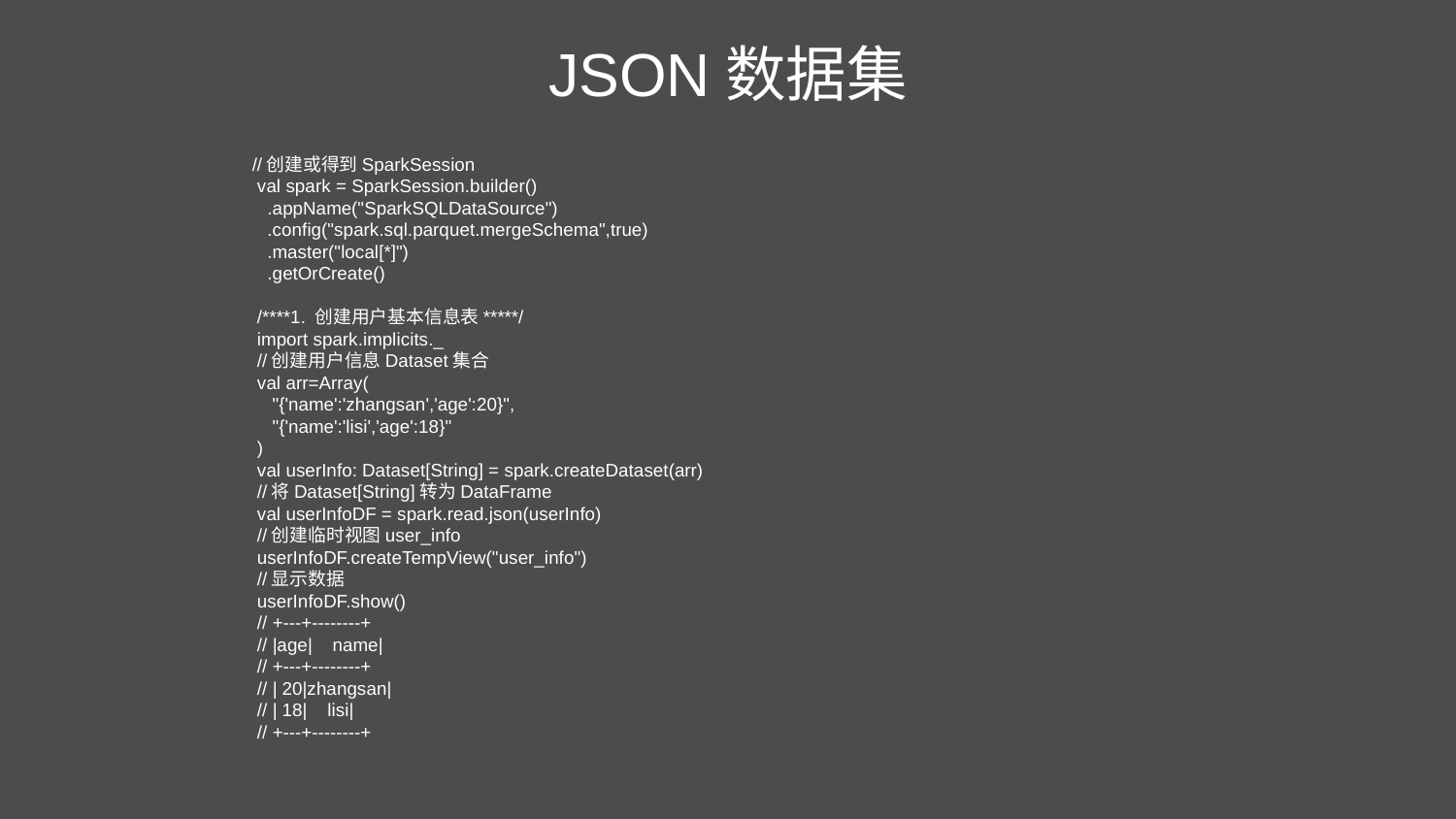

JSON数据集

     //创建或得到SparkSession
      val spark = SparkSession.builder()
        .appName("SparkSQLDataSource")
        .config("spark.sql.parquet.mergeSchema",true)
        .master("local[*]")
        .getOrCreate()

      /****1. 创建用户基本信息表*****/
      import spark.implicits._
      //创建用户信息Dataset集合
      val arr=Array(
         "{'name':'zhangsan','age':20}",
         "{'name':'lisi','age':18}"
      )
      val userInfo: Dataset[String] = spark.createDataset(arr)
      //将Dataset[String]转为DataFrame
      val userInfoDF = spark.read.json(userInfo)
      //创建临时视图user_info
      userInfoDF.createTempView("user_info")
      //显示数据
      userInfoDF.show()
      // +---+--------+
      // |age|    name|
      // +---+--------+
      // | 20|zhangsan|
      // | 18|    lisi|
      // +---+--------+